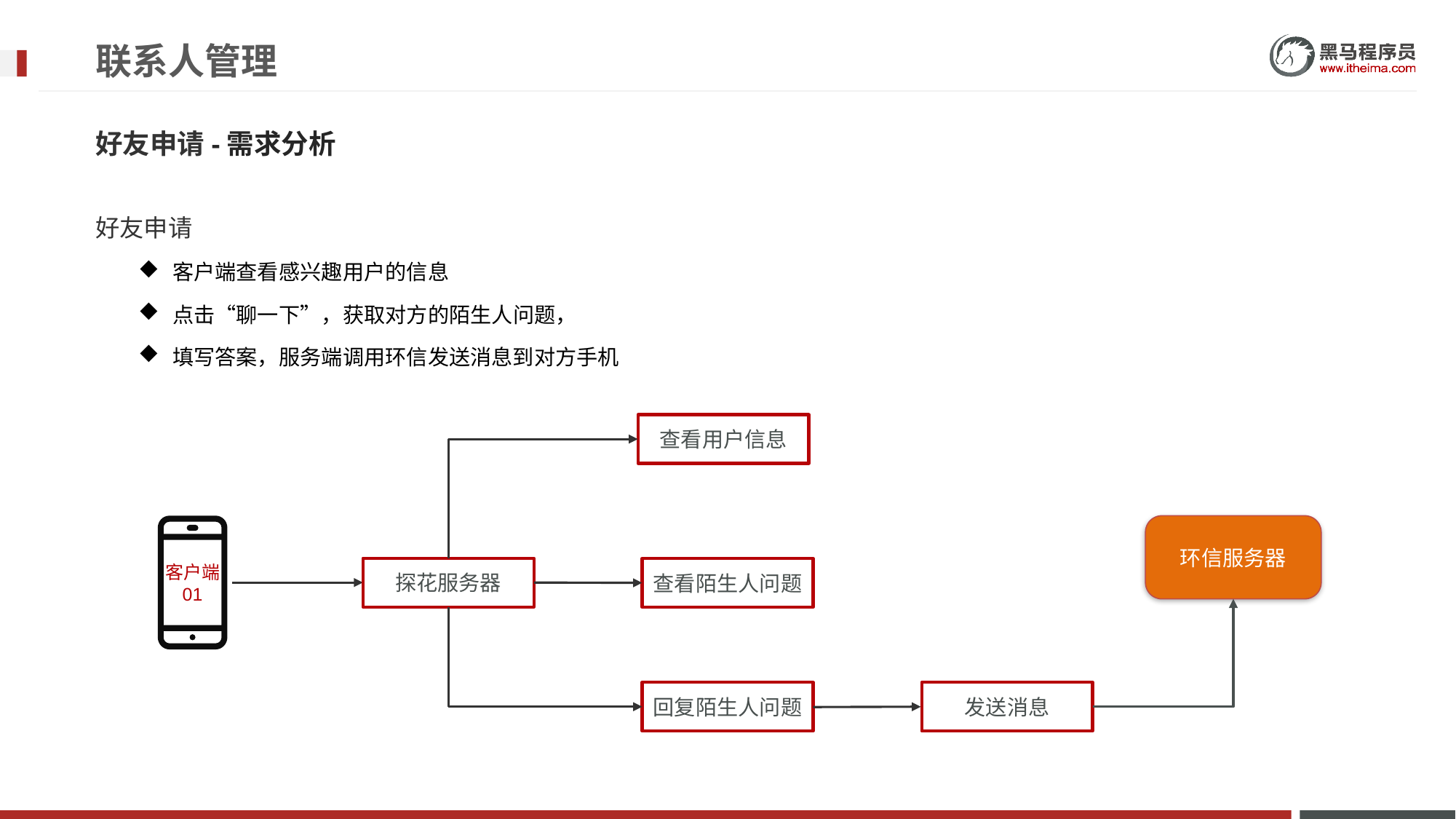

# 联系人管理
好友申请-需求分析
好友申请
客户端查看感兴趣用户的信息
点击“聊一下”，获取对方的陌生人问题，
填写答案，服务端调用环信发送消息到对方手机
查看用户信息

客户端
01
环信服务器
探花服务器
查看陌生人问题
回复陌生人问题
发送消息